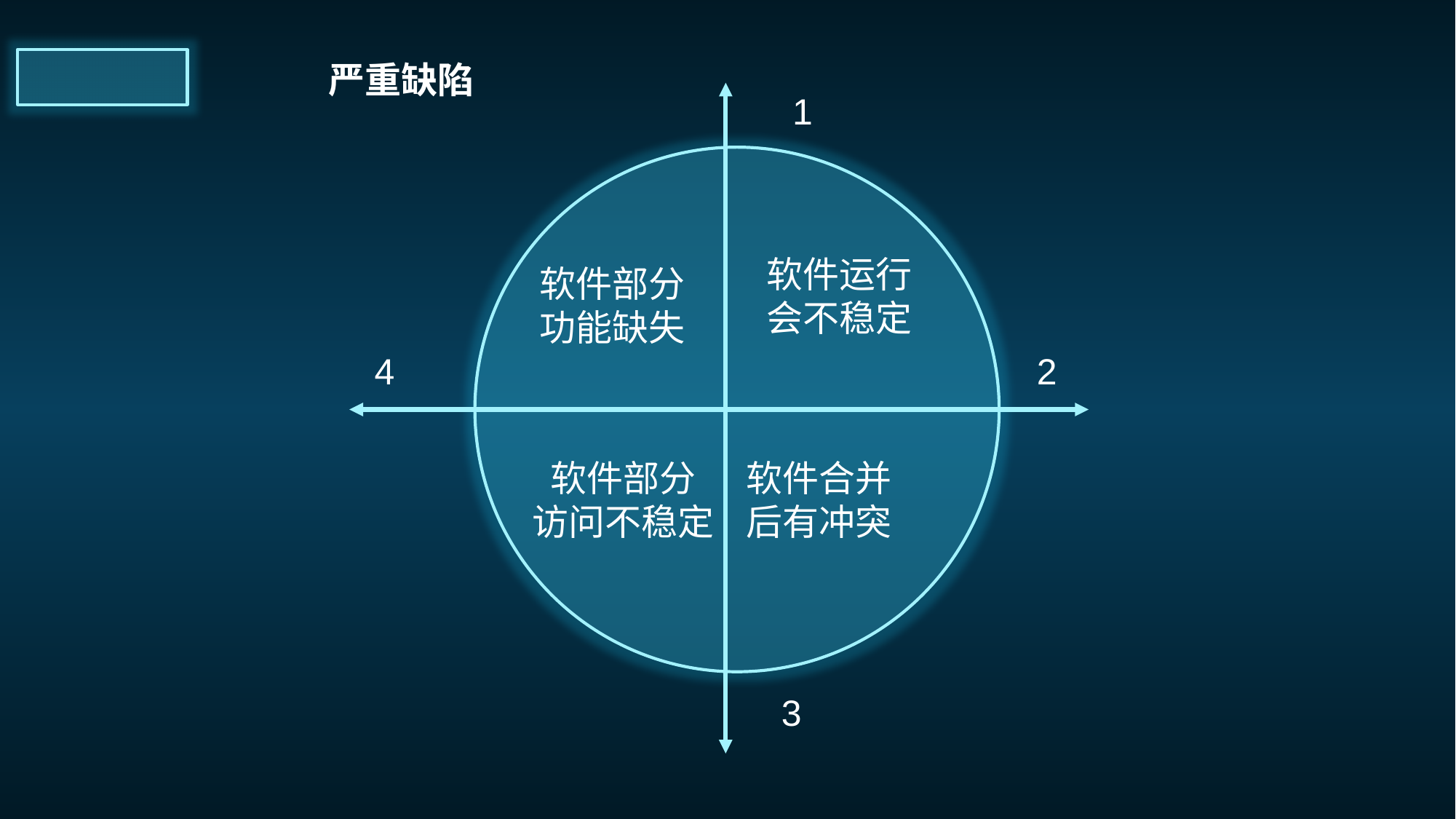

严重缺陷
1

软件运行
会不稳定
软件部分
功能缺失
2
4
软件部分
访问不稳定
软件合并
后有冲突
3